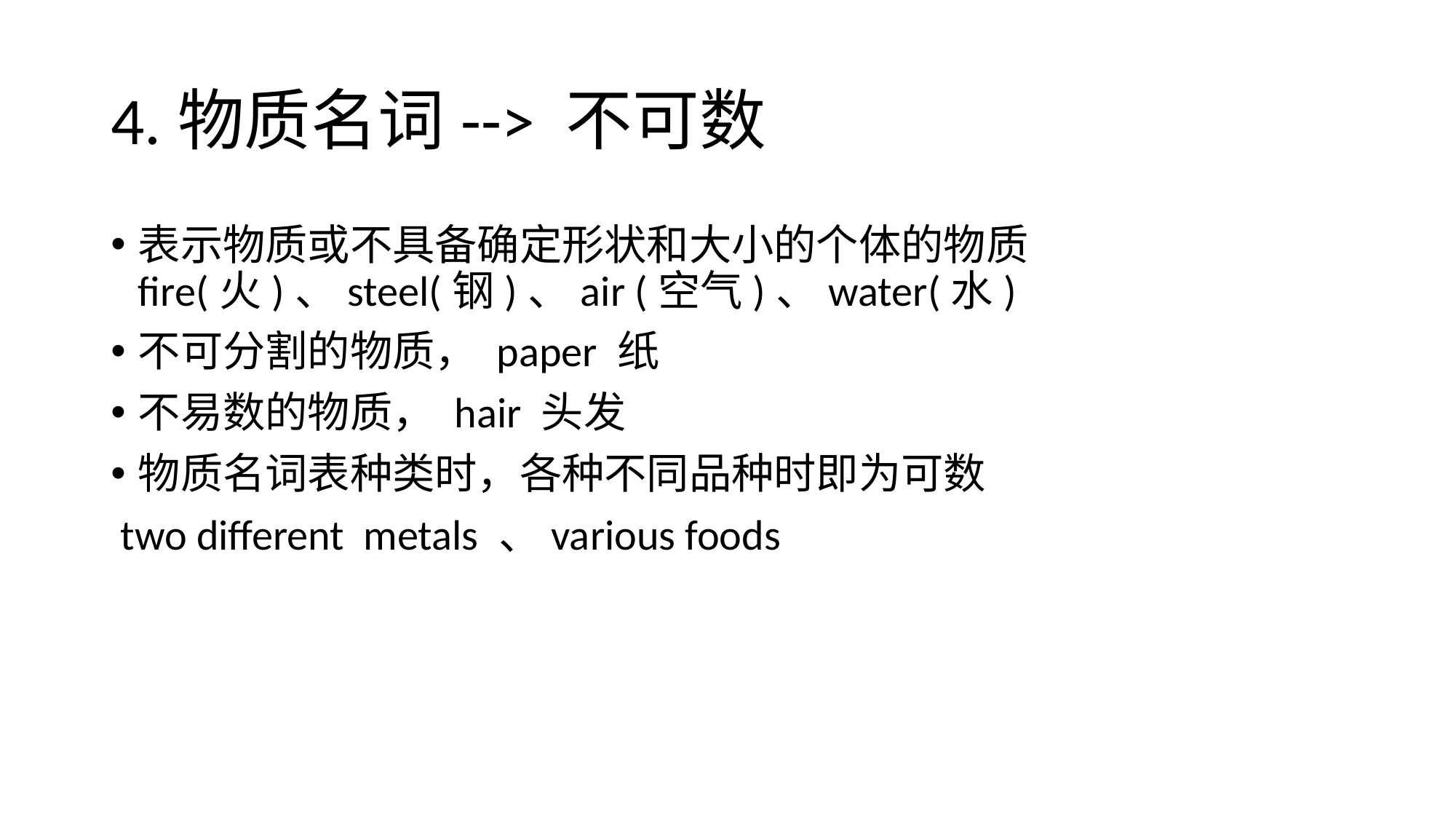

# 4.物质名词--> 不可数
表示物质或不具备确定形状和大小的个体的物质 fire(火)、steel(钢)、air (空气)、water(水)
不可分割的物质， paper 纸
不易数的物质， hair 头发
物质名词表种类时，各种不同品种时即为可数
 two different  metals 、various foods